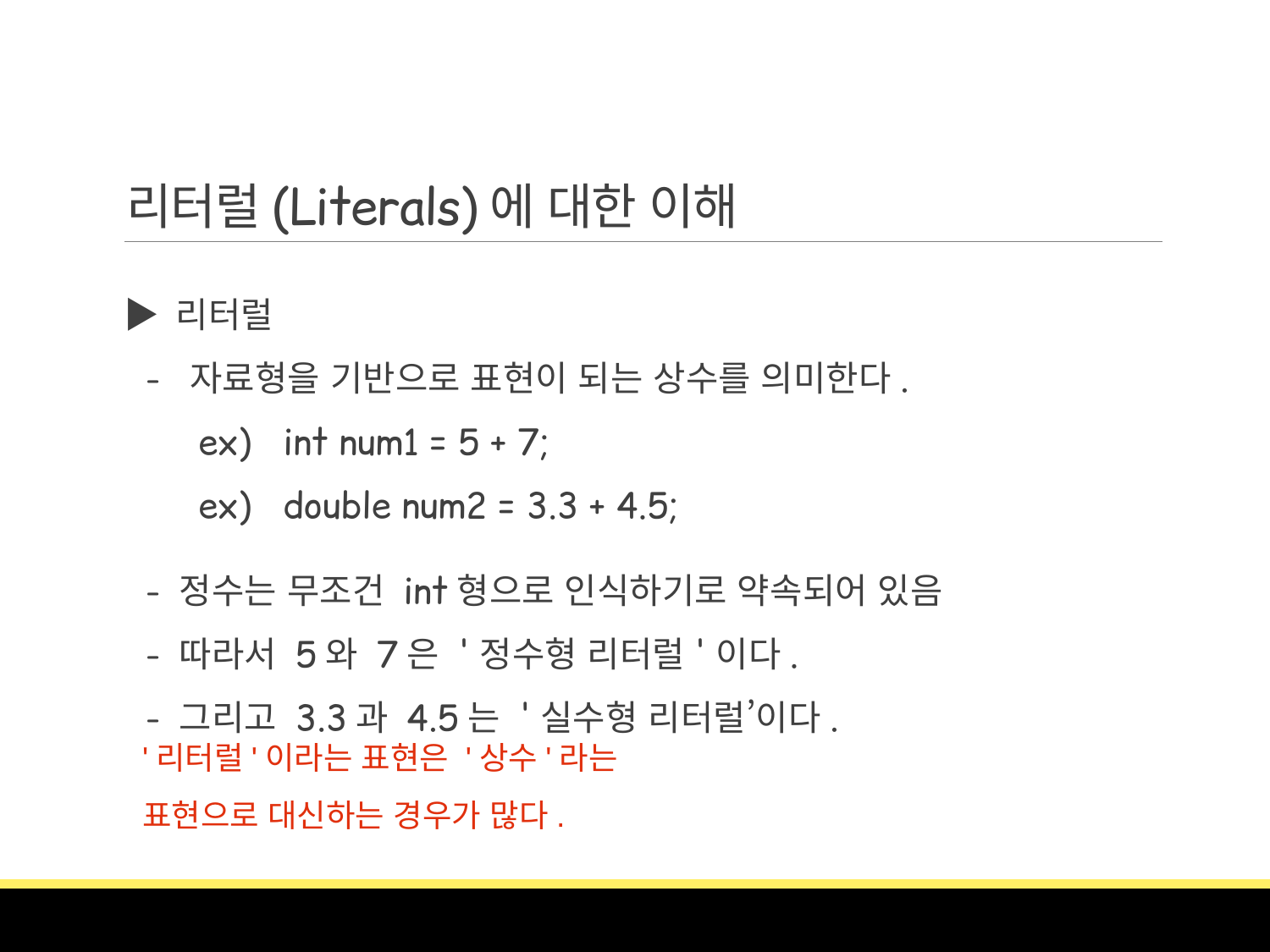

리터럴(Literals)에 대한 이해
▶ 리터럴
  -  자료형을 기반으로 표현이 되는 상수를 의미한다.
       ex)   int num1 = 5 + 7;
       ex)   double num2 = 3.3 + 4.5;
  - 정수는 무조건 int형으로 인식하기로 약속되어 있음
  - 따라서 5와 7은 '정수형 리터럴'이다.
  - 그리고 3.3과 4.5는 '실수형 리터럴’이다.
'리터럴'이라는 표현은 '상수'라는 표현으로 대신하는 경우가 많다.